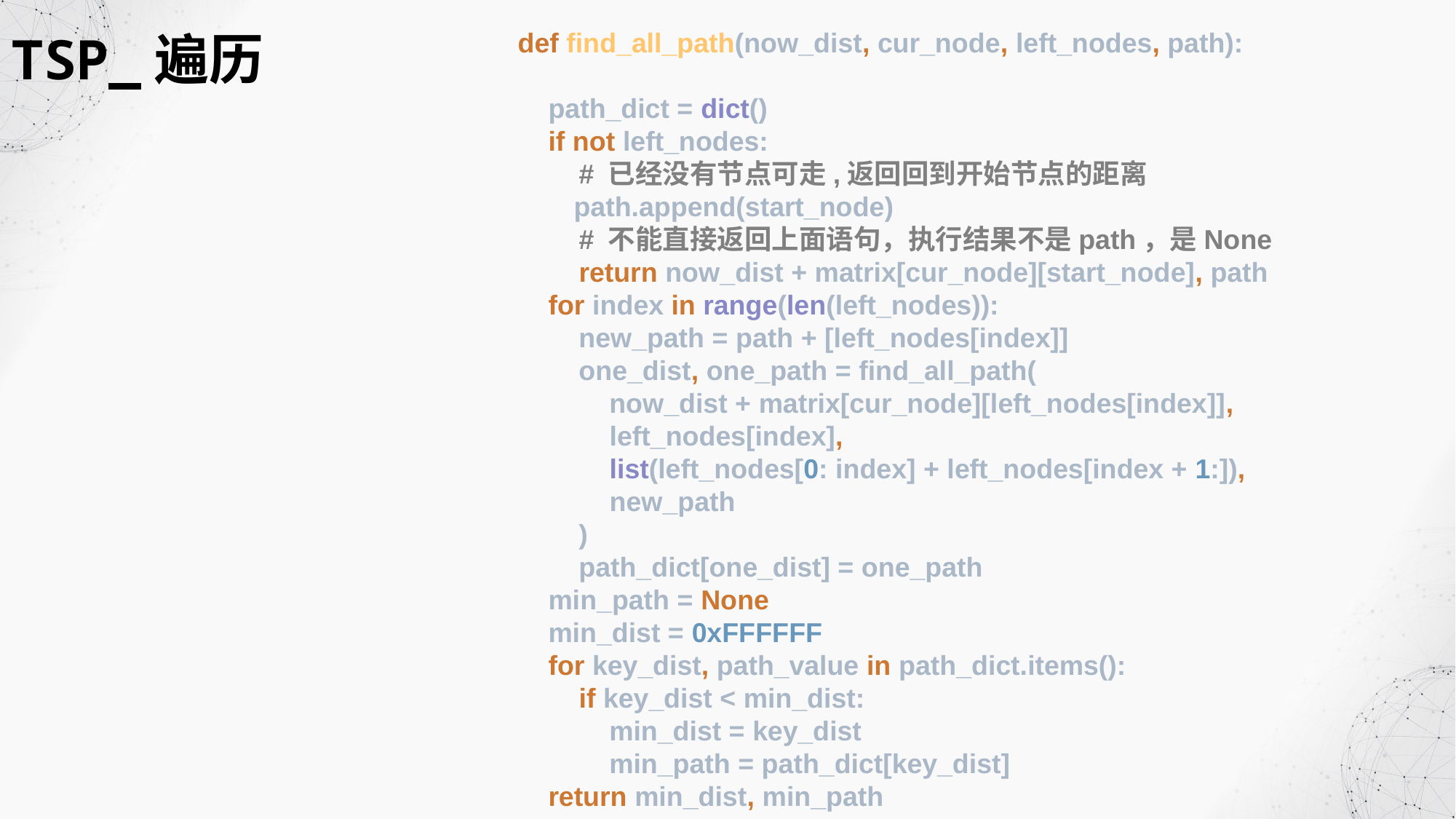

def find_all_path(now_dist, cur_node, left_nodes, path):
    path_dict = dict()
    if not left_nodes:
        # 已经没有节点可走,返回回到开始节点的距离
        path.append(start_node)
        # 不能直接返回上面语句，执行结果不是path，是None
        return now_dist + matrix[cur_node][start_node], path
    for index in range(len(left_nodes)):
        new_path = path + [left_nodes[index]]
        one_dist, one_path = find_all_path(
            now_dist + matrix[cur_node][left_nodes[index]],
            left_nodes[index],
            list(left_nodes[0: index] + left_nodes[index + 1:]),
            new_path
        )
        path_dict[one_dist] = one_path
    min_path = None
    min_dist = 0xFFFFFF
    for key_dist, path_value in path_dict.items():
        if key_dist < min_dist:
            min_dist = key_dist
            min_path = path_dict[key_dist]
    return min_dist, min_path
TSP_遍历